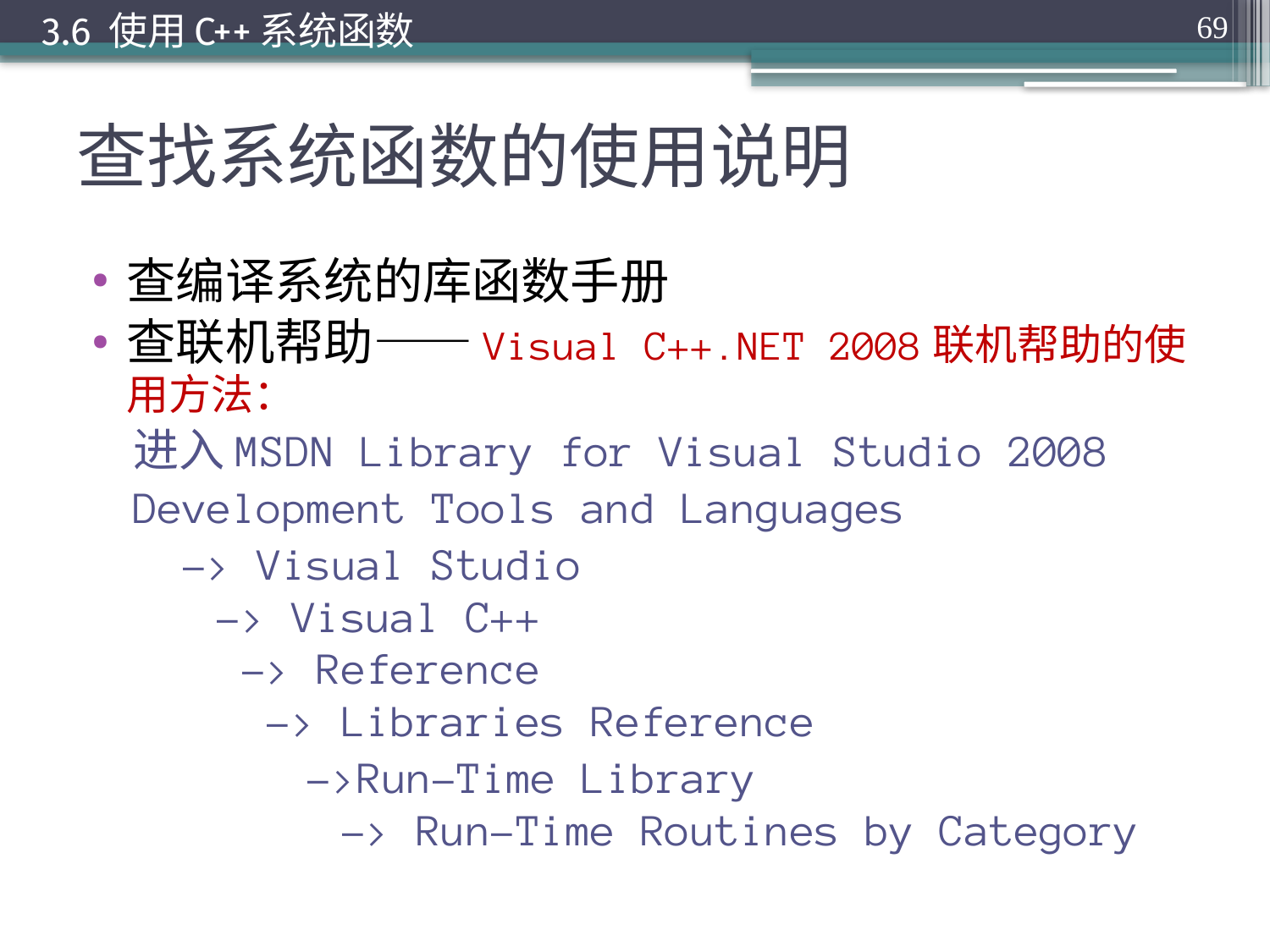

3.6 使用C++系统函数
69
# 查找系统函数的使用说明
查编译系统的库函数手册
查联机帮助——Visual C++.NET 2008联机帮助的使用方法：
进入MSDN Library for Visual Studio 2008
Development Tools and Languages
  -> Visual Studio
  -> Visual C++
   -> Reference
    -> Libraries Reference
       ->Run-Time Library
       -> Run-Time Routines by Category